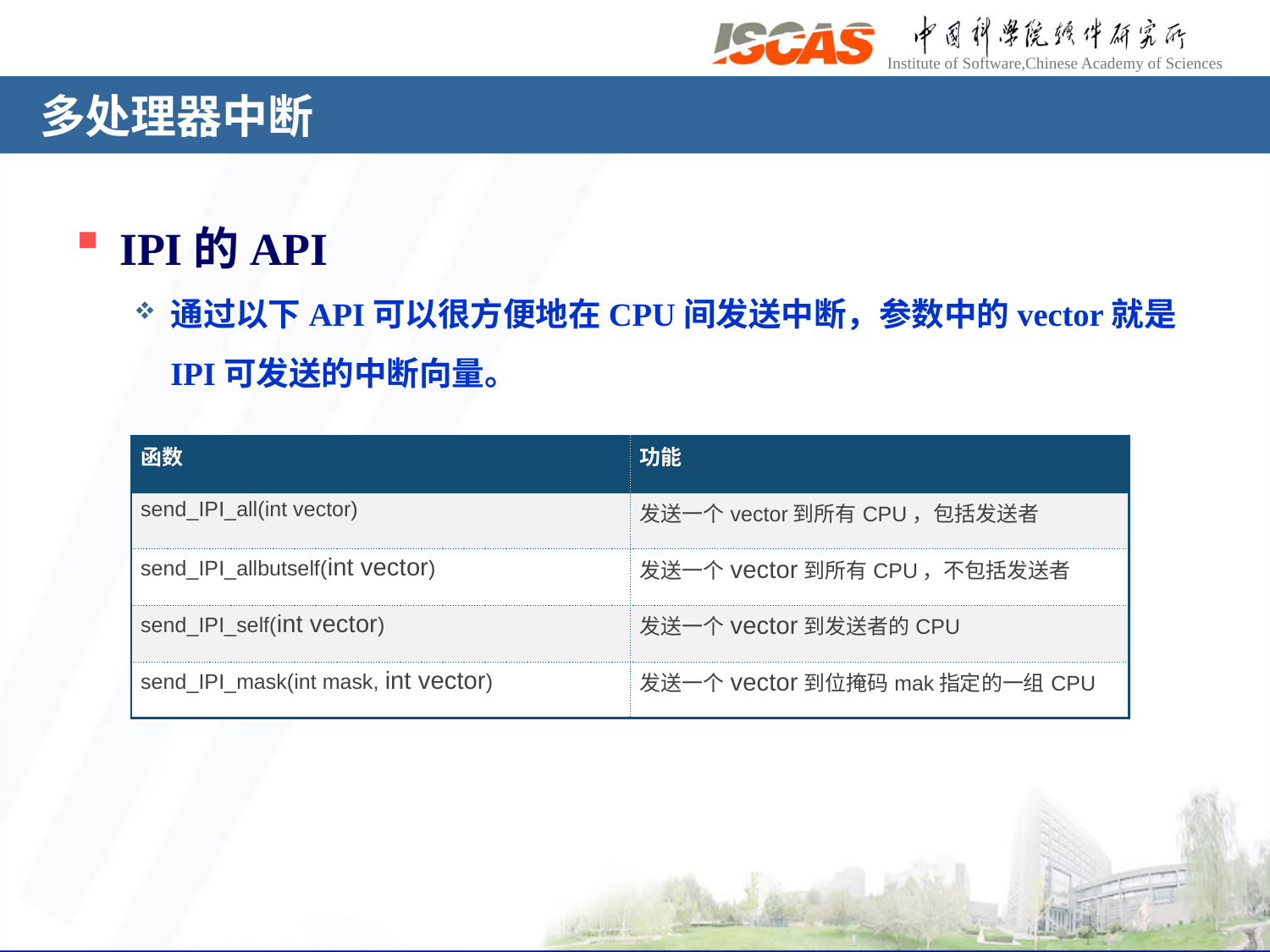

# 多处理器中断
IPI的API
通过以下API可以很方便地在CPU间发送中断，参数中的vector就是IPI可发送的中断向量。

| 函数 | 功能 |
| --- | --- |
| send\_IPI\_all(int vector) | 发送一个vector到所有CPU，包括发送者 |
| send\_IPI\_allbutself(int vector) | 发送一个vector到所有CPU，不包括发送者 |
| send\_IPI\_self(int vector) | 发送一个vector到发送者的CPU |
| send\_IPI\_mask(int mask, int vector) | 发送一个vector到位掩码mak指定的一组CPU |